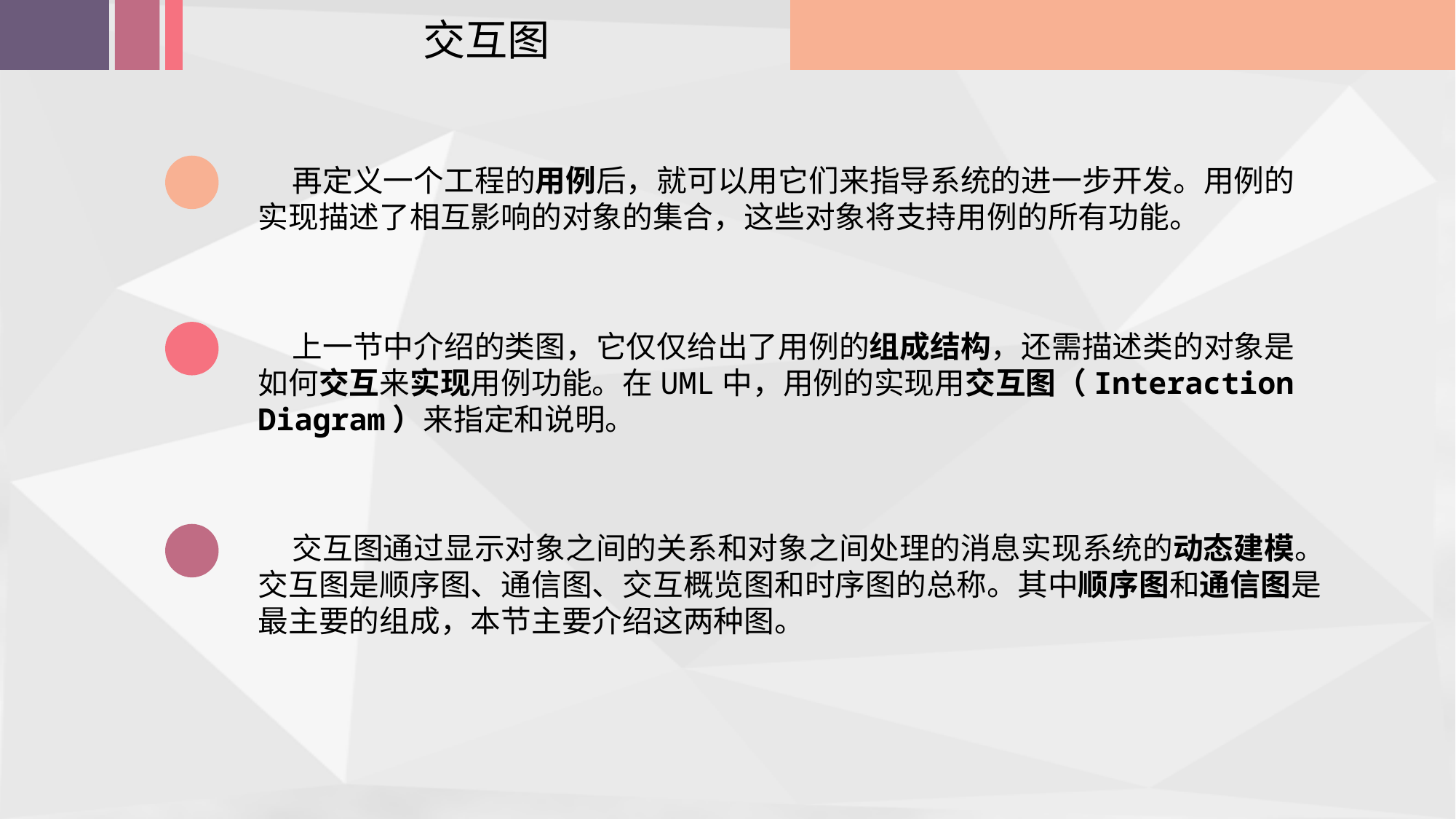

交互图

    再定义一个工程的用例后，就可以用它们来指导系统的进一步开发。用例的实现描述了相互影响的对象的集合，这些对象将支持用例的所有功能。

    上一节中介绍的类图，它仅仅给出了用例的组成结构，还需描述类的对象是如何交互来实现用例功能。在UML中，用例的实现用交互图（Interaction Diagram）来指定和说明。

    交互图通过显示对象之间的关系和对象之间处理的消息实现系统的动态建模。交互图是顺序图、通信图、交互概览图和时序图的总称。其中顺序图和通信图是最主要的组成，本节主要介绍这两种图。